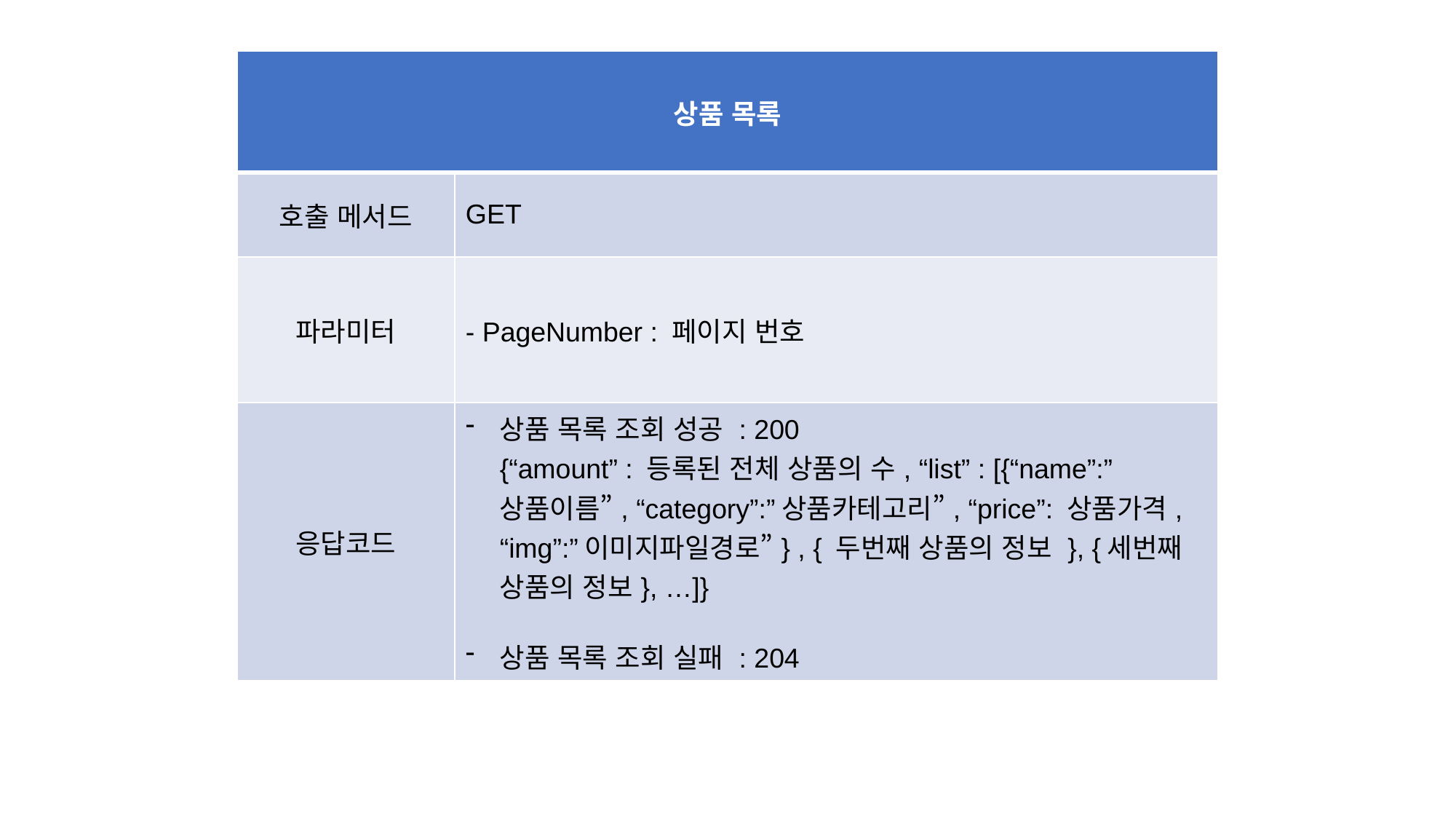

| 상품 목록 |  |
| --- | --- |
| 호출 메서드 | GET |
| 파라미터 | - PageNumber : 페이지 번호 |
| 응답코드 | 상품 목록 조회 성공 : 200 {“amount” : 등록된 전체 상품의 수, “list” : [{“name”:”상품이름”, “category”:”상품카테고리”, “price”: 상품가격, “img”:”이미지파일경로”} , { 두번째 상품의 정보 }, {세번째 상품의 정보}, …]} 상품 목록 조회 실패 : 204 |